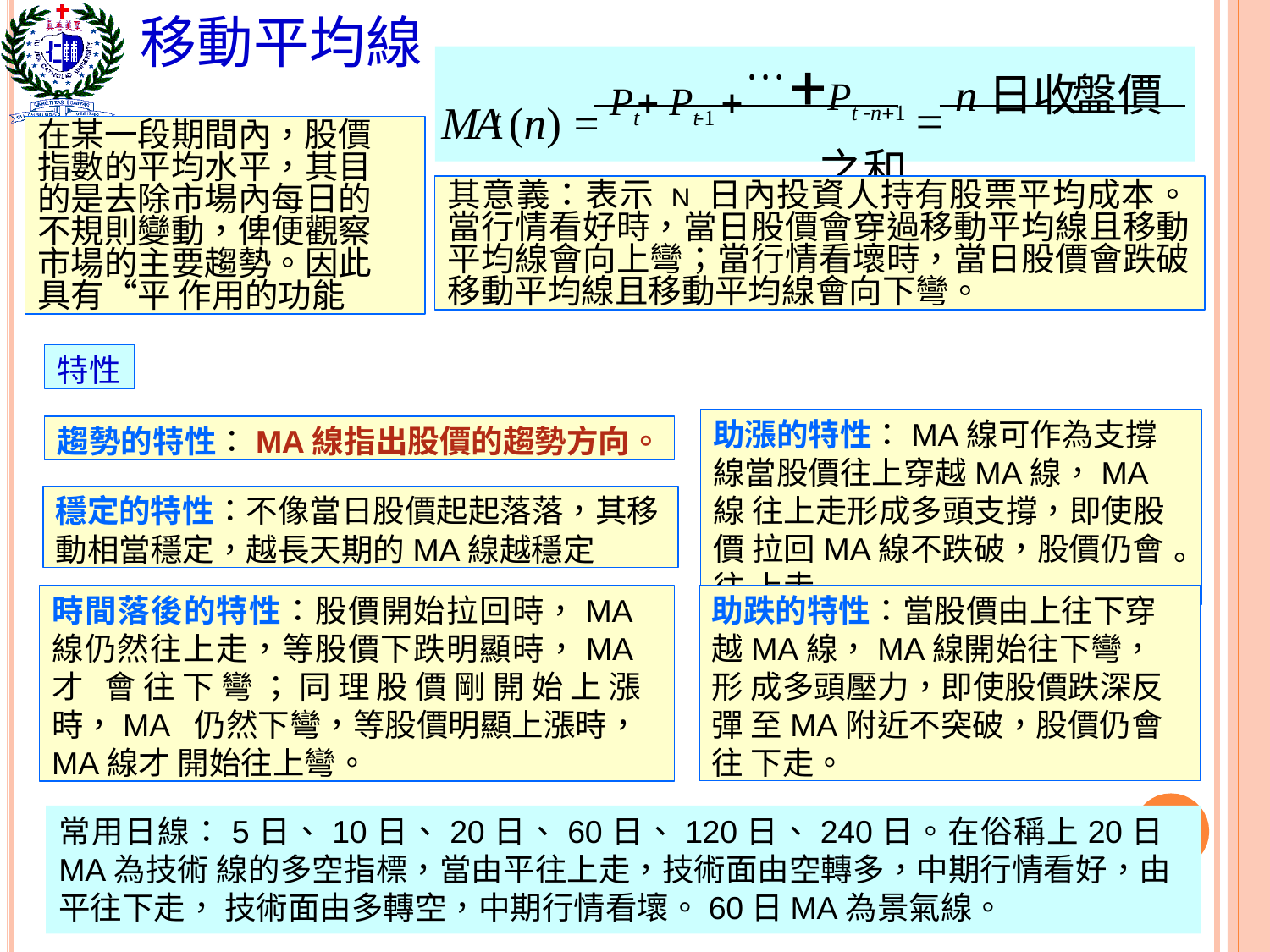

# 移動平均線
Pt −n+1 = n日收盤價之和
n	n

MA (n) = Pt + Pt −1 +
t

在某一段期間內，股價 指數的平均水平，其目 的是去除市場內每日的 不規則變動，俾便觀察 市場的主要趨勢。因此 具有“平 作用的功能
其意義：表示 N 日內投資人持有股票平均成本。 當行情看好時，當日股價會穿過移動平均線且移動 平均線會向上彎；當行情看壞時，當日股價會跌破 移動平均線且移動平均線會向下彎。
滑”
特性
助漲的特性：MA線可作為支撐 線當股價往上穿越MA線，MA線 往上走形成多頭支撐，即使股價 拉回MA線不跌破，股價仍會往 上走
，
趨勢的特性：MA線指出股價的趨勢方向。
穩定的特性：不像當日股價起起落落，其移
動相當穩定，越長天期的MA線越穩定
。
時間落後的特性：股價開始拉回時，MA  線仍然往上走，等股價下跌明顯時，MA才 會往下彎；同理股價剛開始上漲時，MA  仍然下彎，等股價明顯上漲時，MA線才 開始往上彎。
助跌的特性：當股價由上往下穿 越MA線，MA線開始往下彎，形 成多頭壓力，即使股價跌深反彈 至MA附近不突破，股價仍會往 下走。

常用日線：5日、10日、20日、60日、120日、240日。在俗稱上20日MA為技術 線的多空指標，當由平往上走，技術面由空轉多，中期行情看好，由平往下走， 技術面由多轉空，中期行情看壞。60日MA為景氣線。